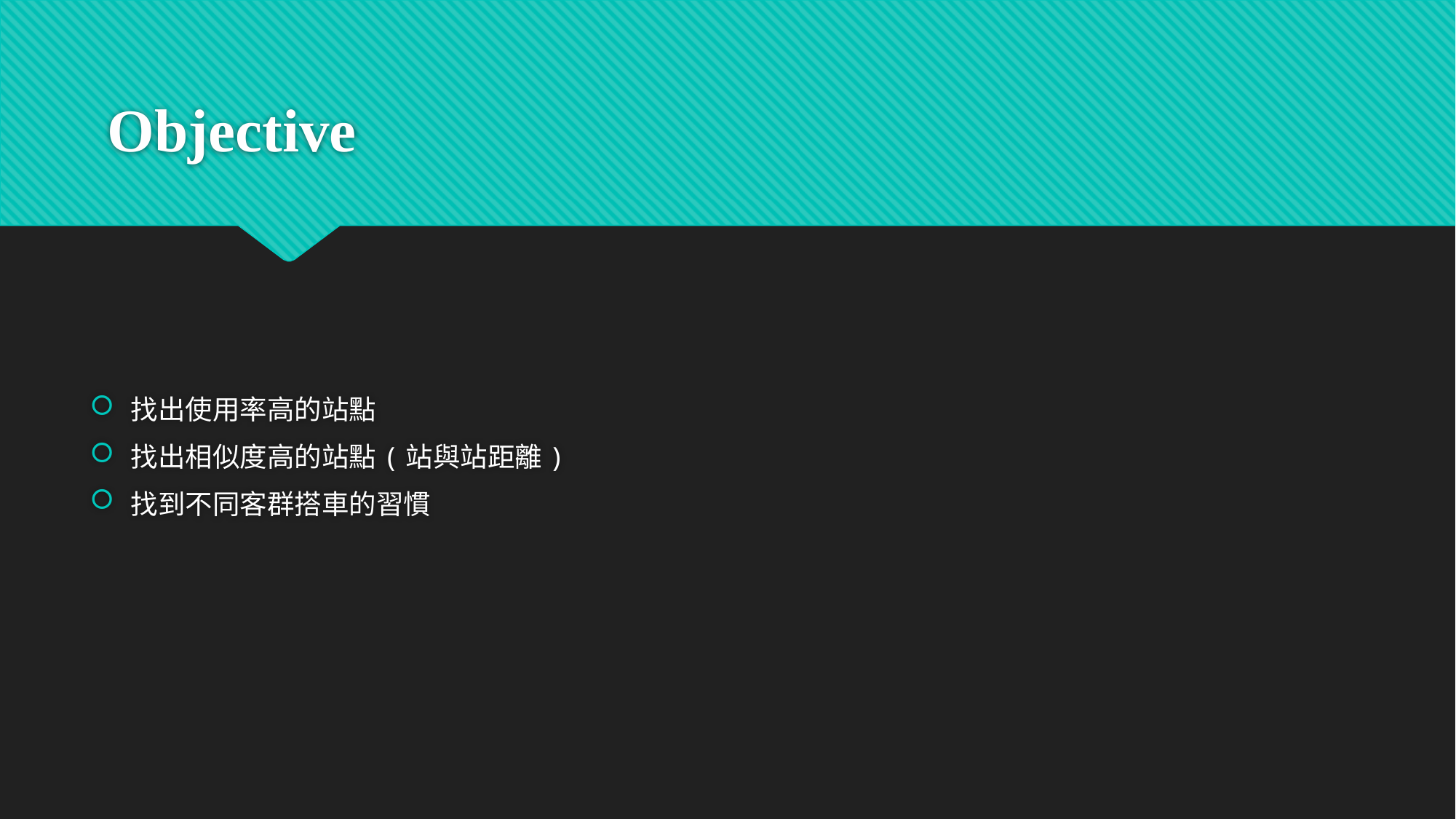

# Objective
找出使用率高的站點
找出相似度高的站點(站與站距離)
找到不同客群搭車的習慣